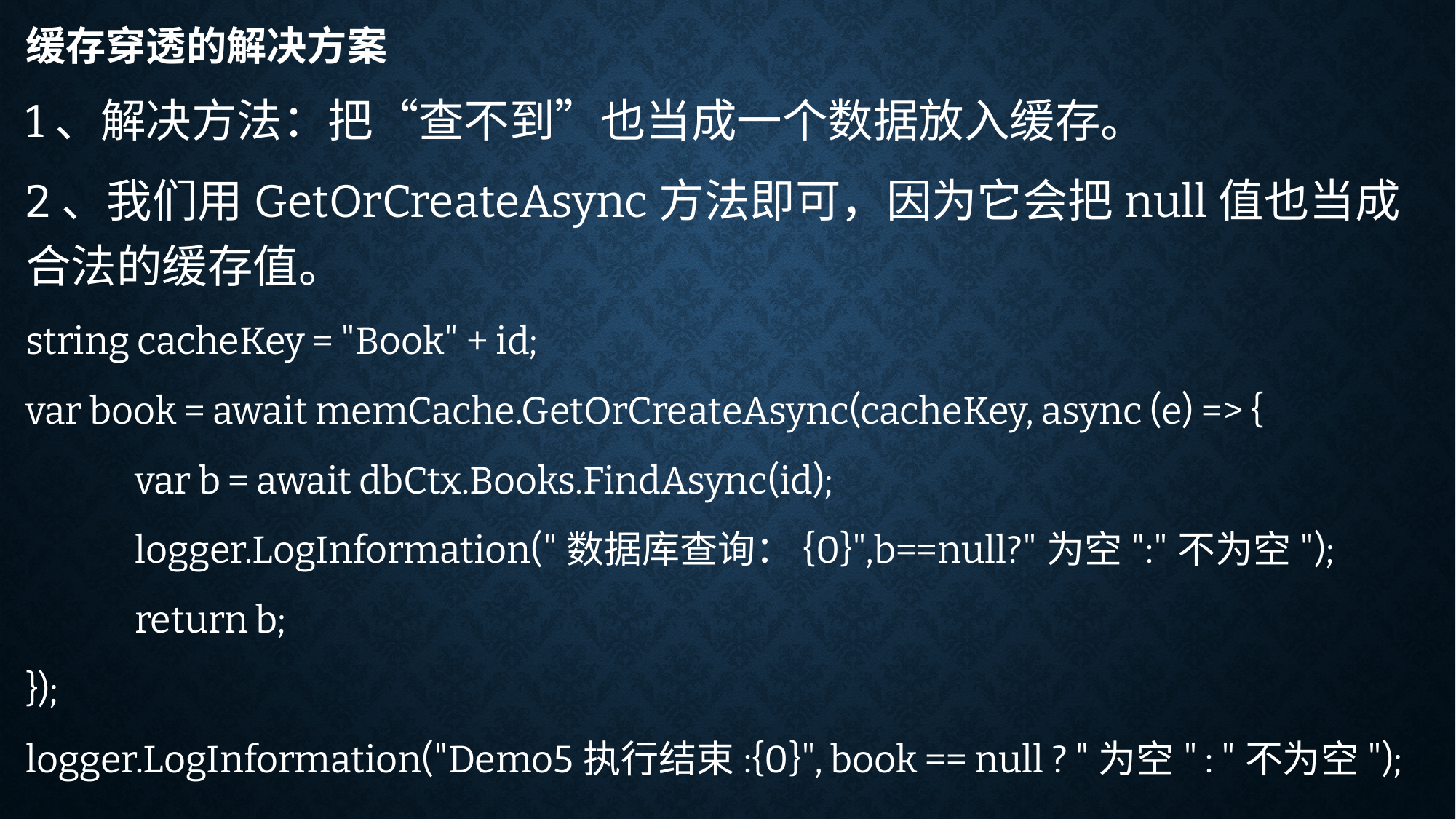

# 缓存穿透的解决方案
1、解决方法：把“查不到”也当成一个数据放入缓存。
2、我们用GetOrCreateAsync方法即可，因为它会把null值也当成合法的缓存值。
string cacheKey = "Book" + id;
var book = await memCache.GetOrCreateAsync(cacheKey, async (e) => {
	var b = await dbCtx.Books.FindAsync(id);
	logger.LogInformation("数据库查询：{0}",b==null?"为空":"不为空");
	return b;
});
logger.LogInformation("Demo5执行结束:{0}", book == null ? "为空" : "不为空");